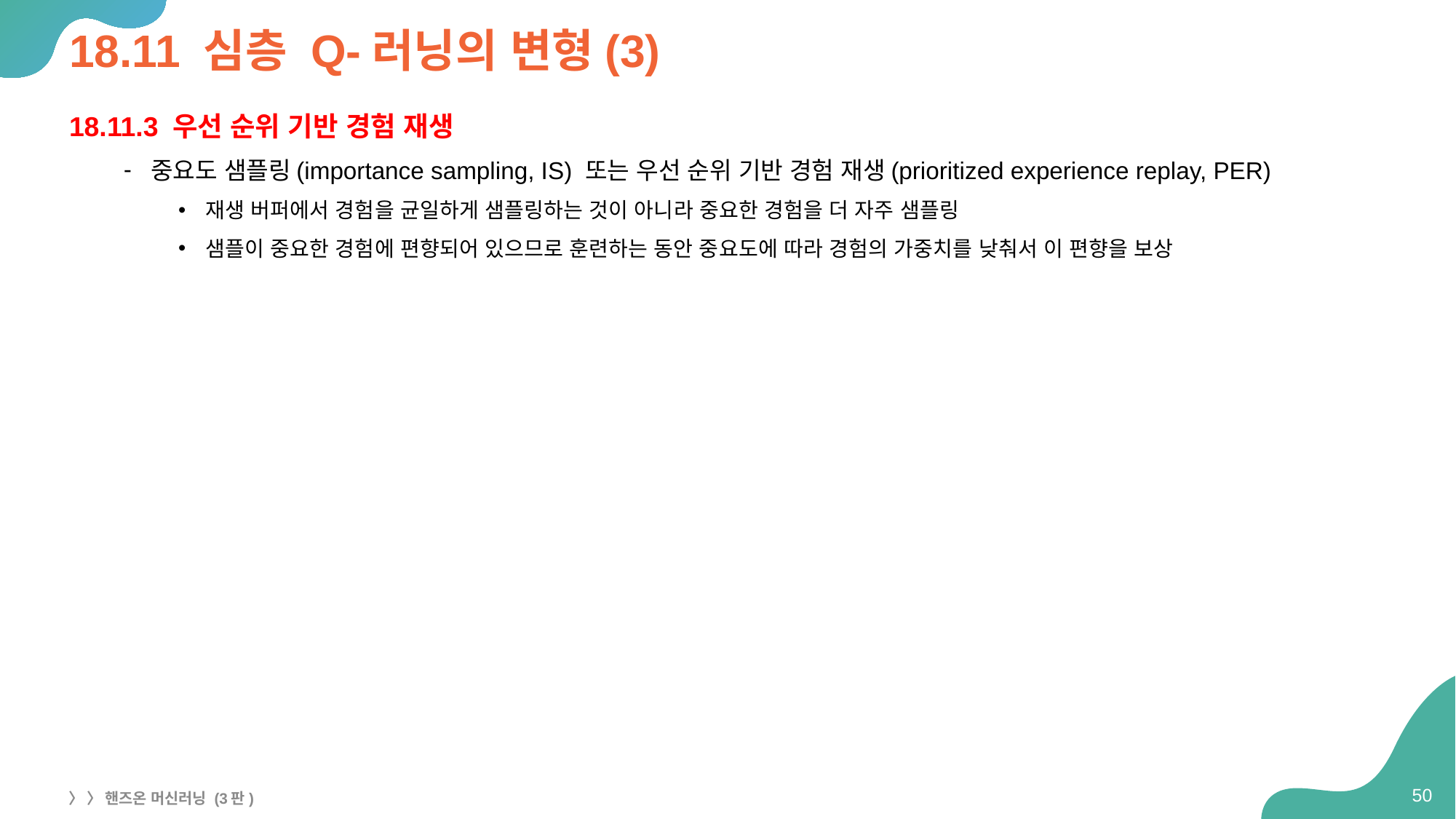

# 18.11 심층 Q-러닝의 변형(3)
18.11.3 우선 순위 기반 경험 재생
중요도 샘플링(importance sampling, IS) 또는 우선 순위 기반 경험 재생(prioritized experience replay, PER)
재생 버퍼에서 경험을 균일하게 샘플링하는 것이 아니라 중요한 경험을 더 자주 샘플링
샘플이 중요한 경험에 편향되어 있으므로 훈련하는 동안 중요도에 따라 경험의 가중치를 낮춰서 이 편향을 보상
50
〉 〉 핸즈온 머신러닝 (3판)